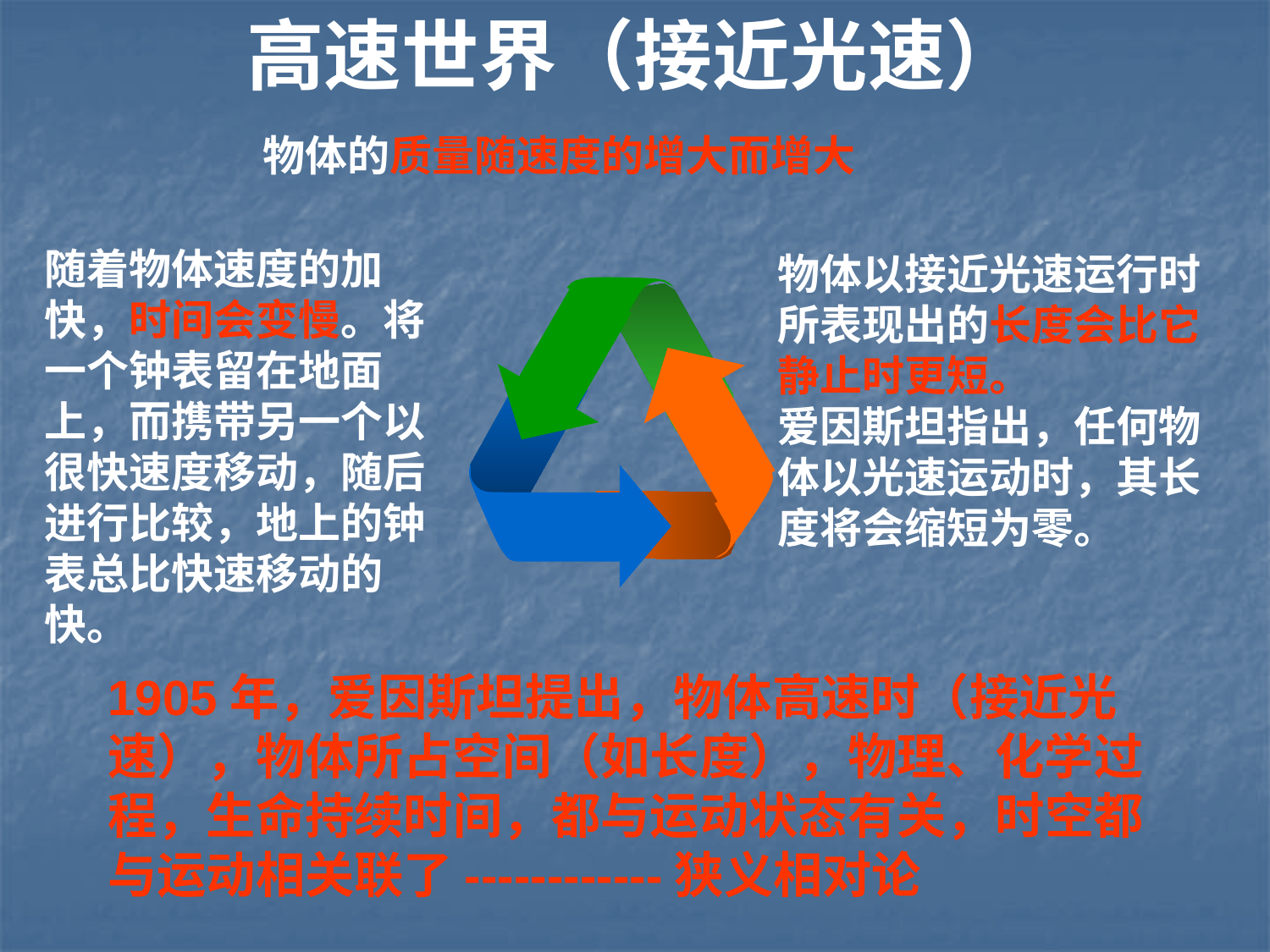

# 高速世界（接近光速）
物体的质量随速度的增大而增大
随着物体速度的加快，时间会变慢。将一个钟表留在地面上，而携带另一个以很快速度移动，随后进行比较，地上的钟表总比快速移动的快。
物体以接近光速运行时所表现出的长度会比它静止时更短。
爱因斯坦指出，任何物体以光速运动时，其长度将会缩短为零。

1905年，爱因斯坦提出，物体高速时（接近光速），物体所占空间（如长度），物理、化学过程，生命持续时间，都与运动状态有关，时空都与运动相关联了------------狭义相对论